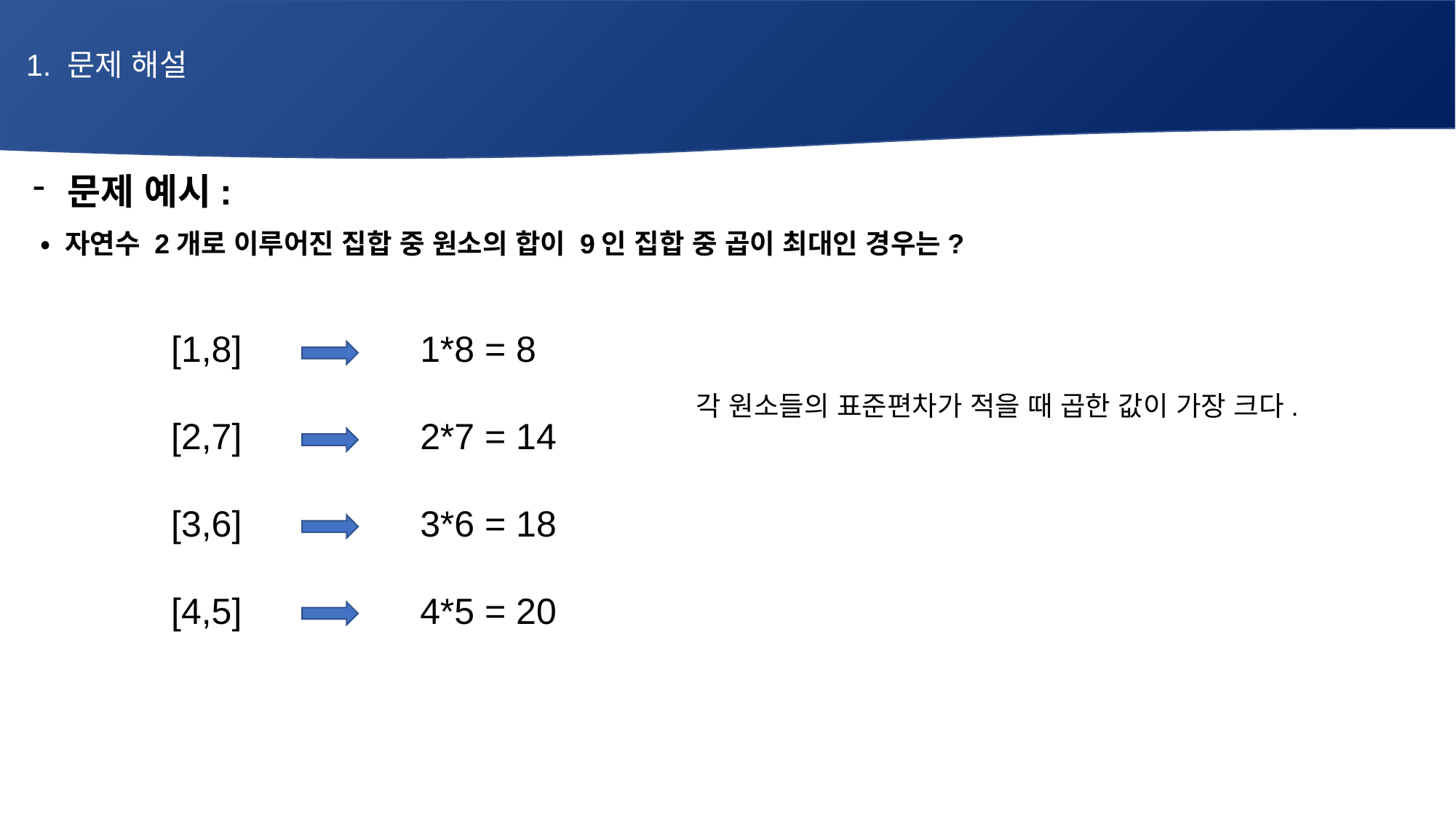

1. 문제 해설
문제 예시:
 • 자연수 2개로 이루어진 집합 중 원소의 합이 9인 집합 중 곱이 최대인 경우는?

[1,8]

[2,7]

[3,6]

[4,5]
1*8 = 8

2*7 = 14

3*6 = 18

4*5 = 20

각 원소들의 표준편차가 적을 때 곱한 값이 가장 크다.